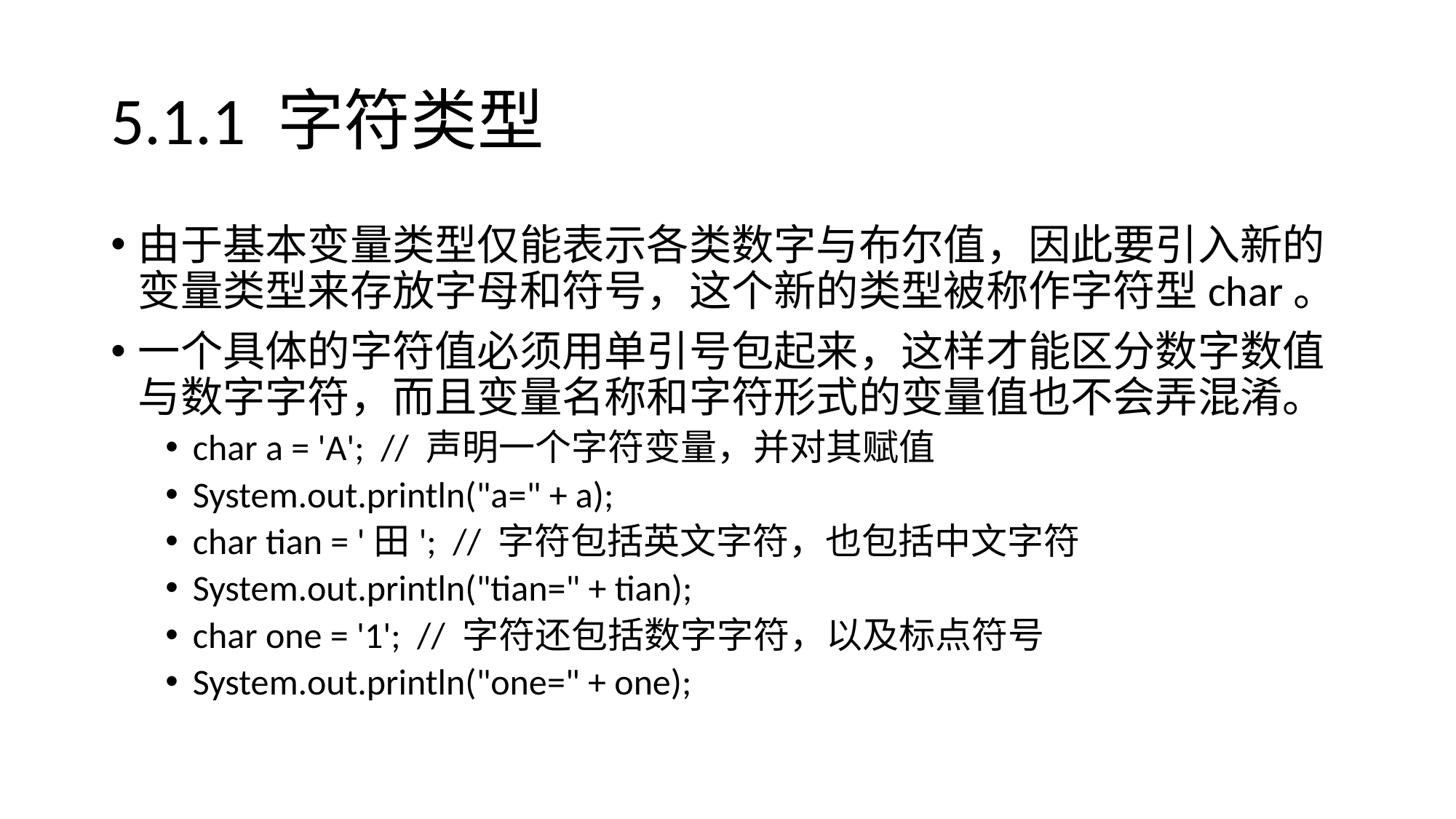

# 5.1.1 字符类型
由于基本变量类型仅能表示各类数字与布尔值，因此要引入新的变量类型来存放字母和符号，这个新的类型被称作字符型char。
一个具体的字符值必须用单引号包起来，这样才能区分数字数值与数字字符，而且变量名称和字符形式的变量值也不会弄混淆。
char a = 'A';  // 声明一个字符变量，并对其赋值
System.out.println("a=" + a);
char tian = '田';  // 字符包括英文字符，也包括中文字符
System.out.println("tian=" + tian);
char one = '1';  // 字符还包括数字字符，以及标点符号
System.out.println("one=" + one);